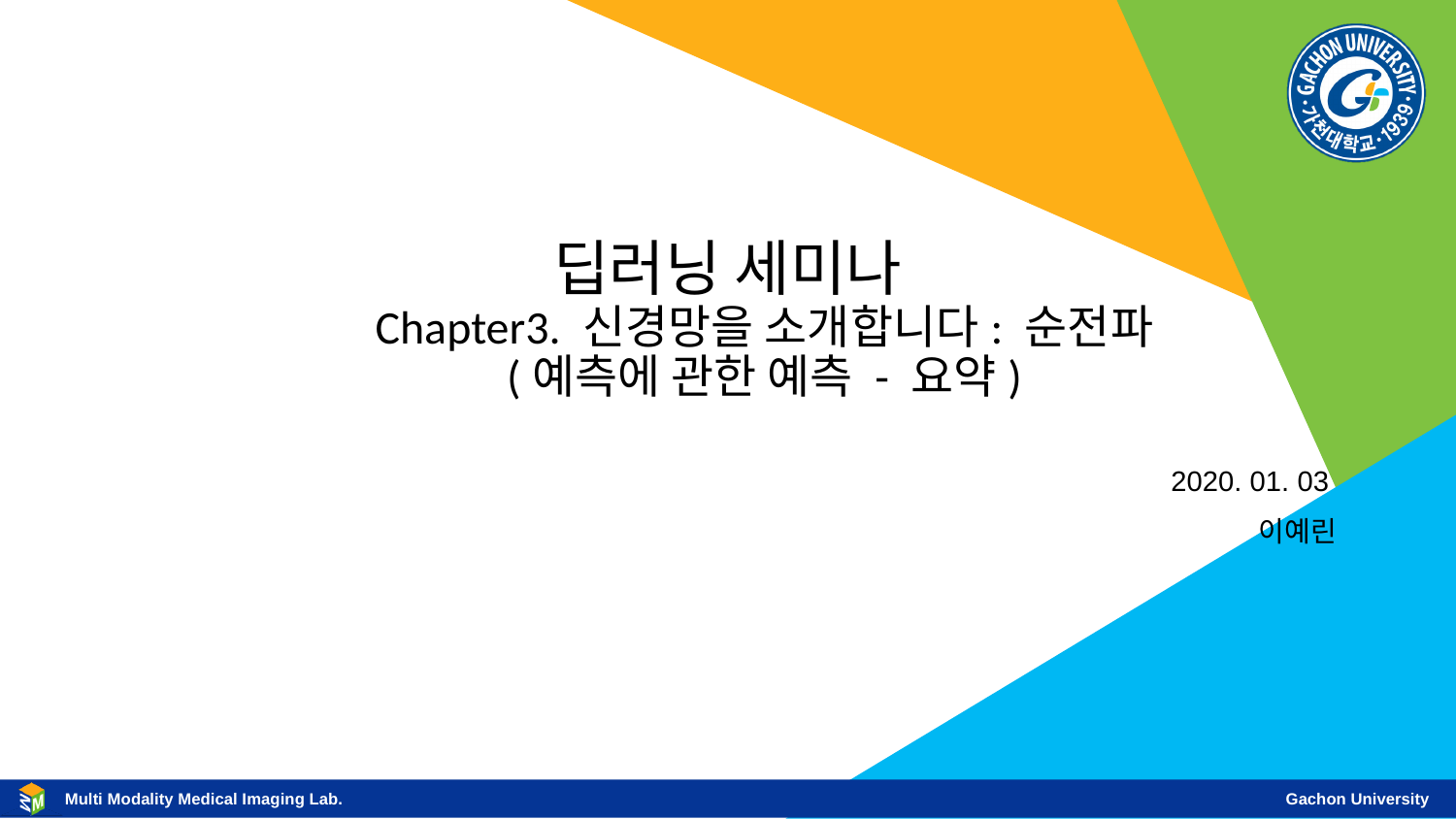

# 딥러닝 세미나
Chapter3. 신경망을 소개합니다: 순전파
(예측에 관한 예측 - 요약)
2020. 01. 03
이예린